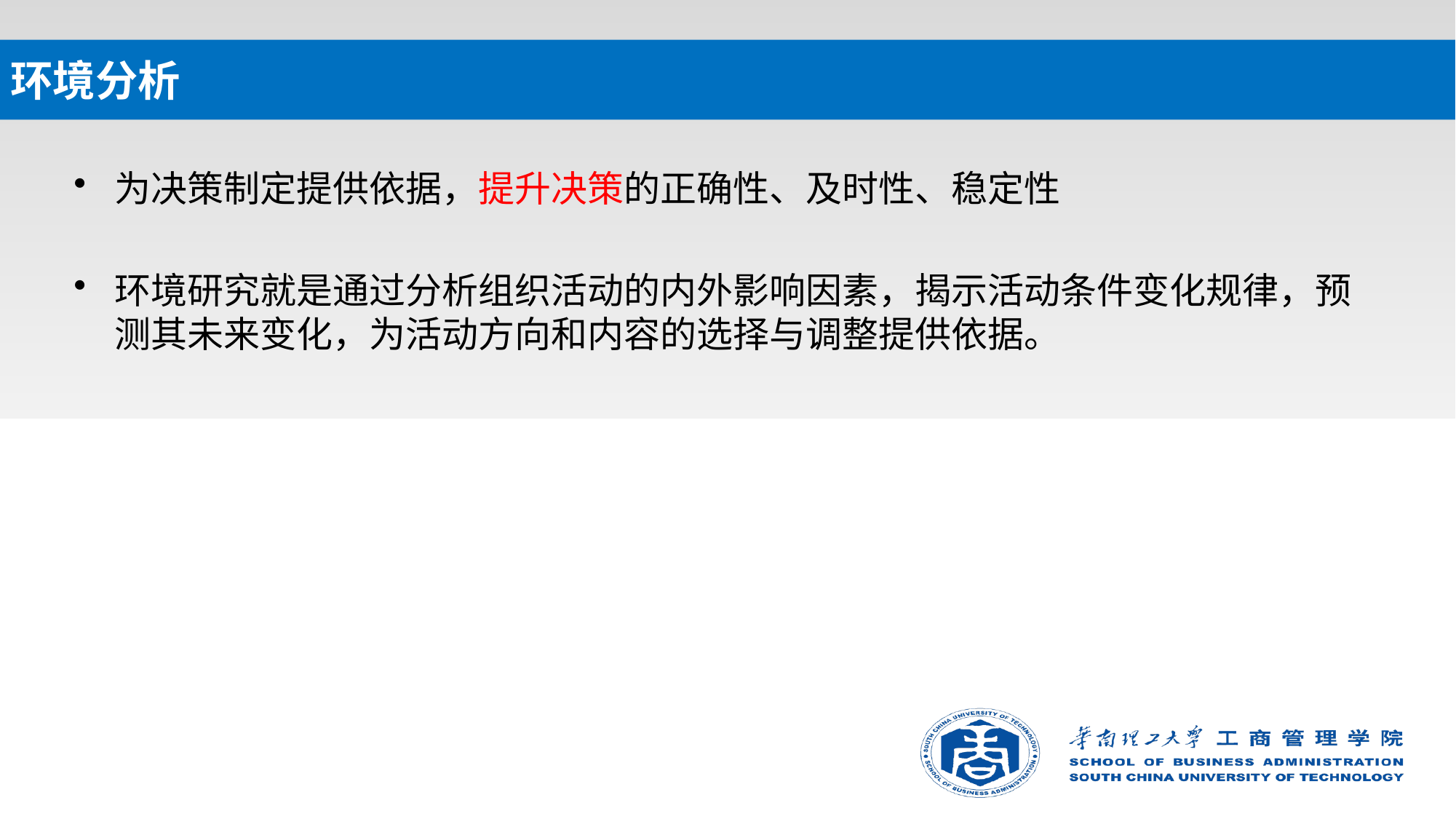

# 环境分析
为决策制定提供依据，提升决策的正确性、及时性、稳定性

环境研究就是通过分析组织活动的内外影响因素，揭示活动条件变化规律，预测其未来变化，为活动方向和内容的选择与调整提供依据。